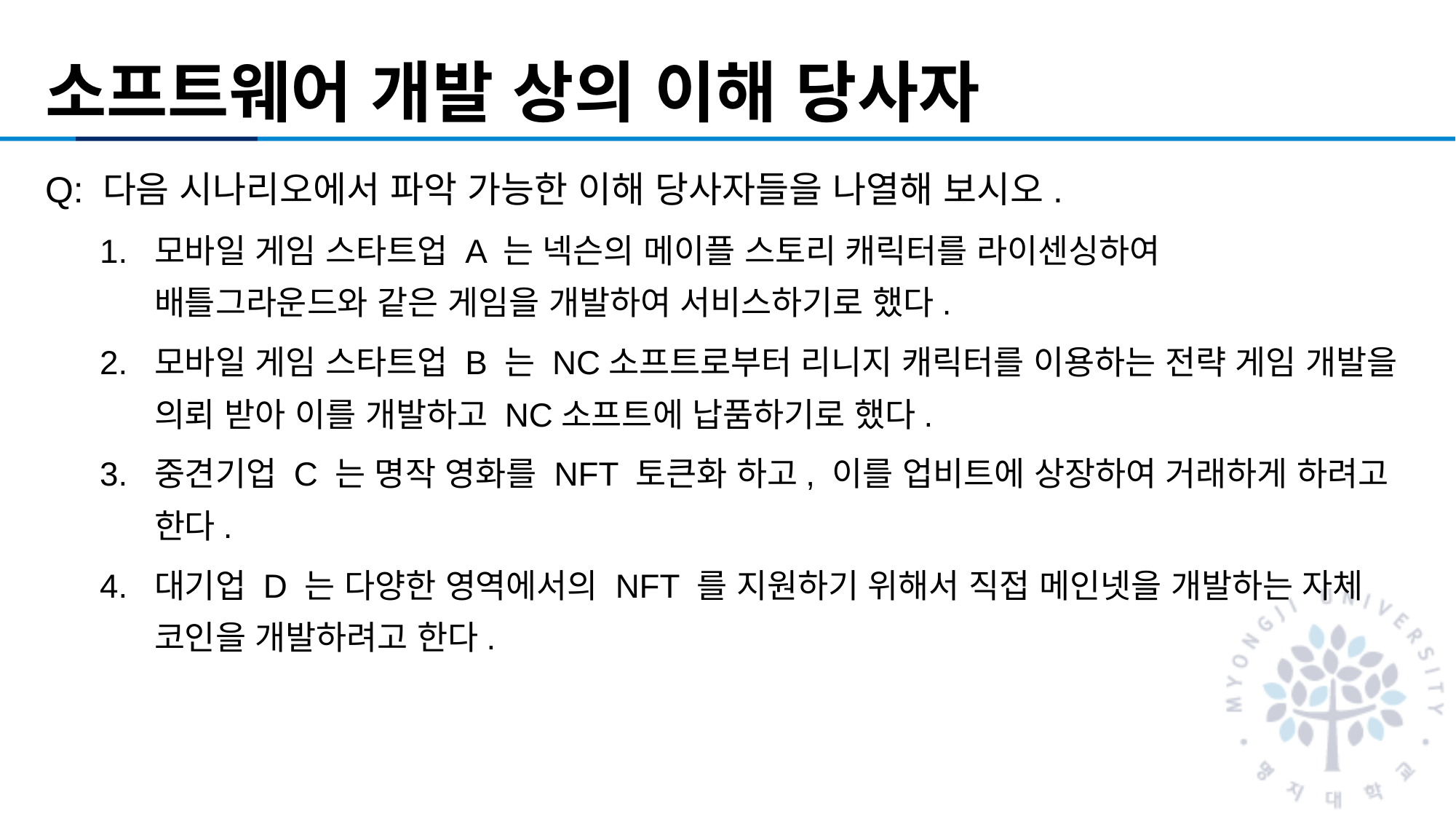

# 소프트웨어 개발 상의 이해 당사자
Q: 다음 시나리오에서 파악 가능한 이해 당사자들을 나열해 보시오.
모바일 게임 스타트업 A 는 넥슨의 메이플 스토리 캐릭터를 라이센싱하여
배틀그라운드와 같은 게임을 개발하여 서비스하기로 했다.
모바일 게임 스타트업 B 는 NC소프트로부터 리니지 캐릭터를 이용하는 전략 게임 개발을 의뢰 받아 이를 개발하고 NC소프트에 납품하기로 했다.
중견기업 C 는 명작 영화를 NFT 토큰화 하고, 이를 업비트에 상장하여 거래하게 하려고 한다.
대기업 D 는 다양한 영역에서의 NFT 를 지원하기 위해서 직접 메인넷을 개발하는 자체 코인을 개발하려고 한다.